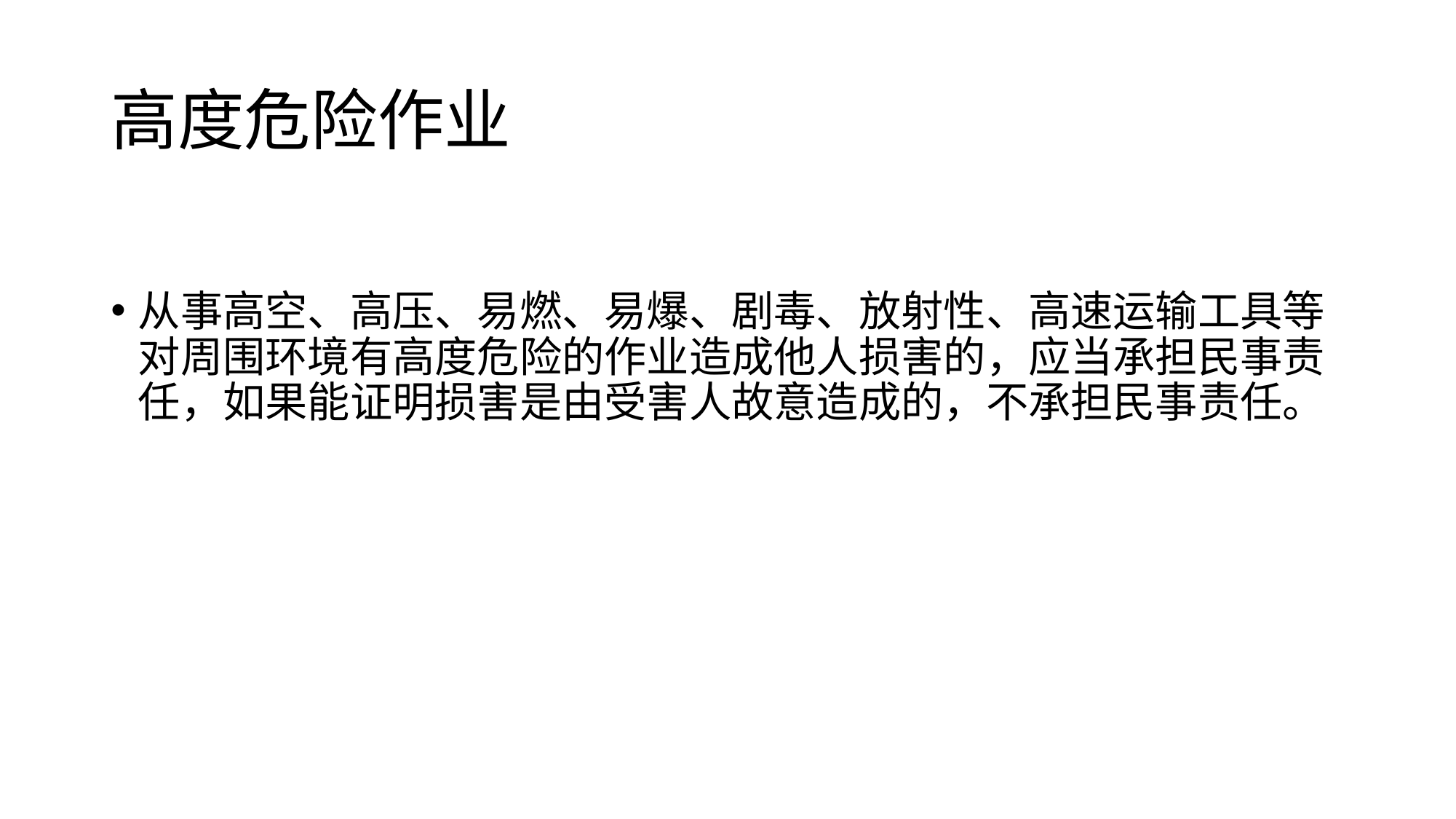

# 高度危险作业

从事高空、高压、易燃、易爆、剧毒、放射性、高速运输工具等对周围环境有高度危险的作业造成他人损害的，应当承担民事责任，如果能证明损害是由受害人故意造成的，不承担民事责任。